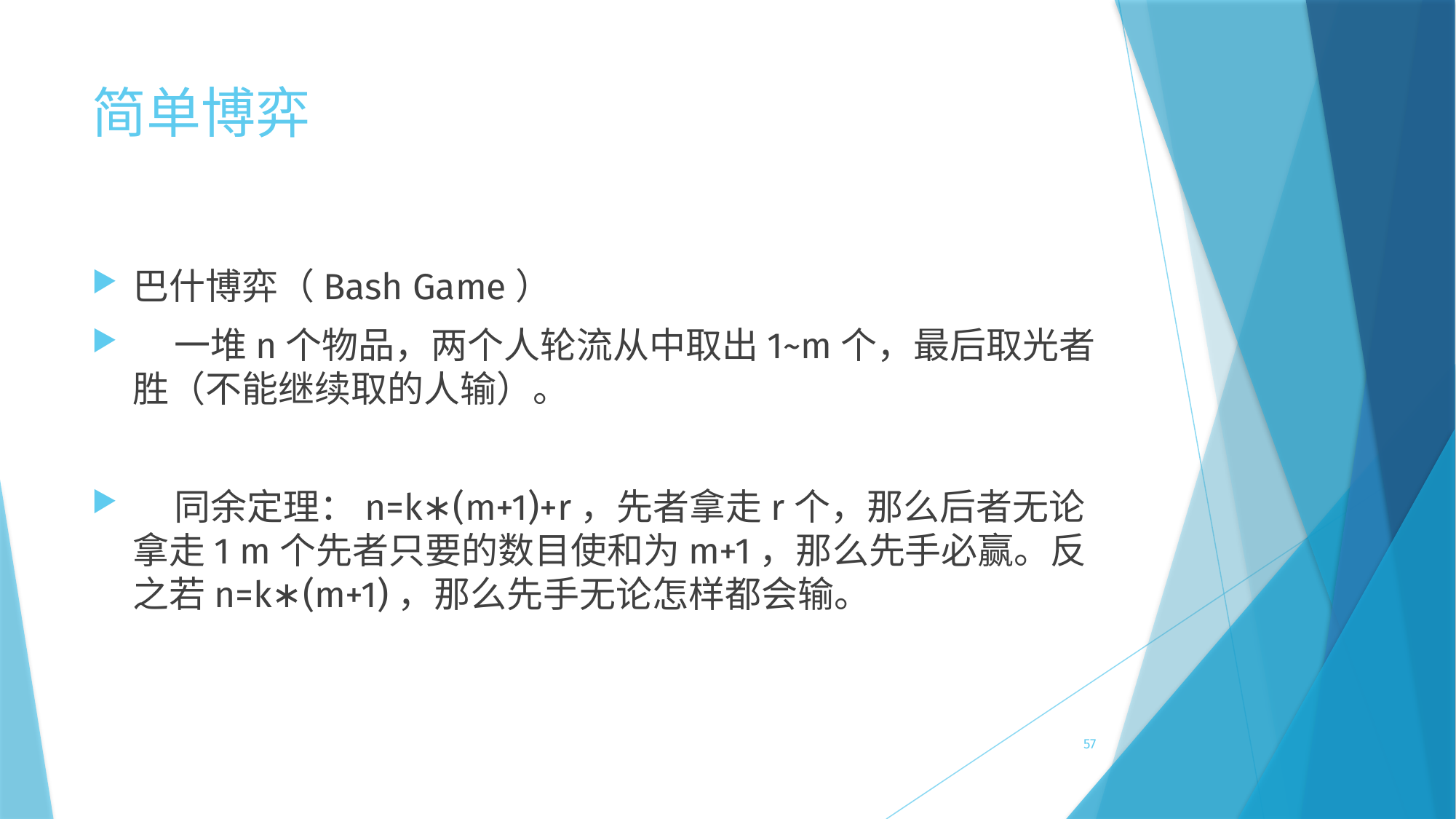

# 简单博弈
巴什博弈（Bash Game）
    一堆n个物品，两个人轮流从中取出1~m个，最后取光者胜（不能继续取的人输）。

    同余定理：n=k∗(m+1)+r，先者拿走r个，那么后者无论拿走1 m个先者只要的数目使和为m+1，那么先手必赢。反之若n=k∗(m+1)，那么先手无论怎样都会输。
57